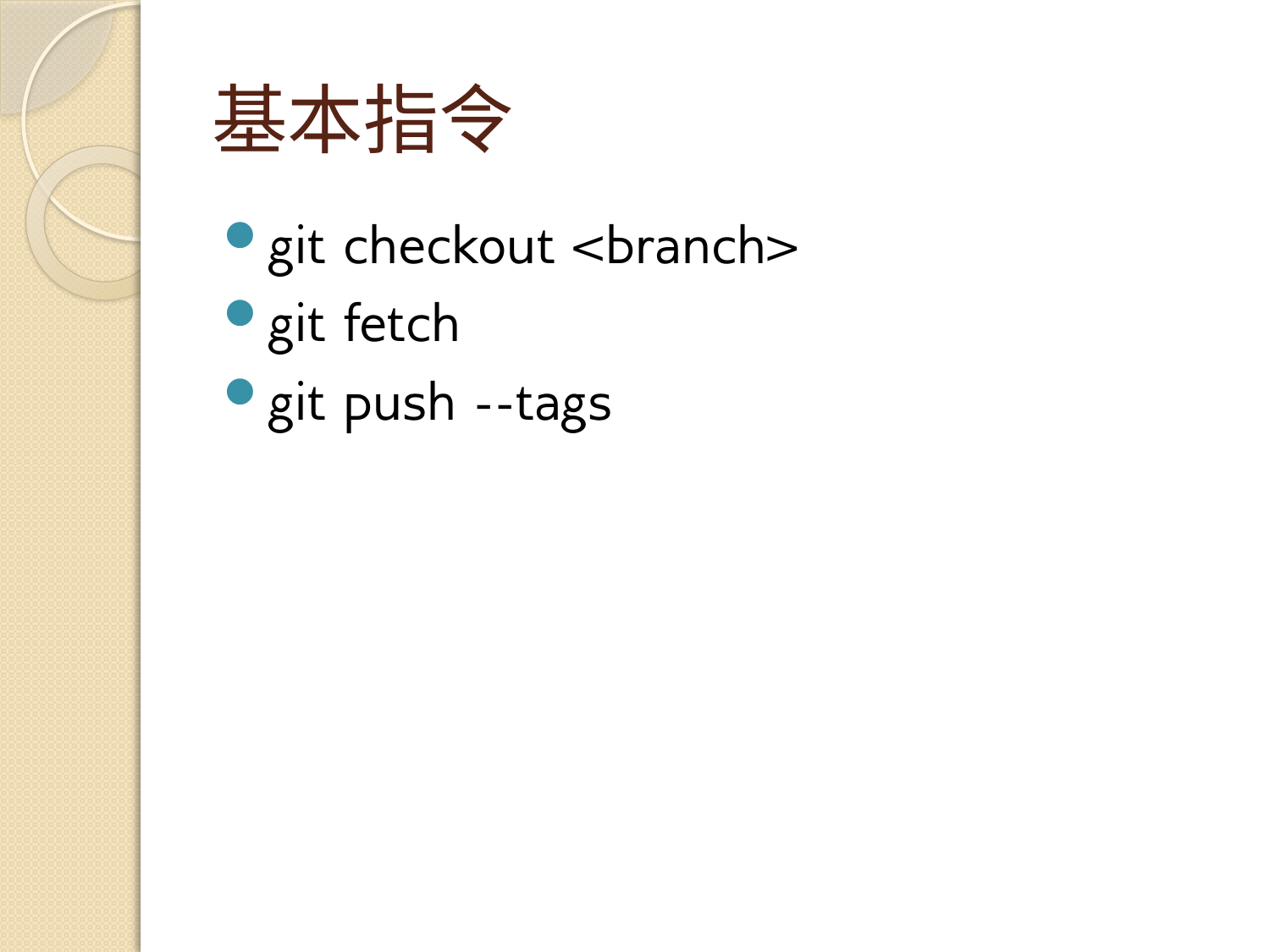

# 基本指令
git checkout <branch>
git fetch
git push --tags